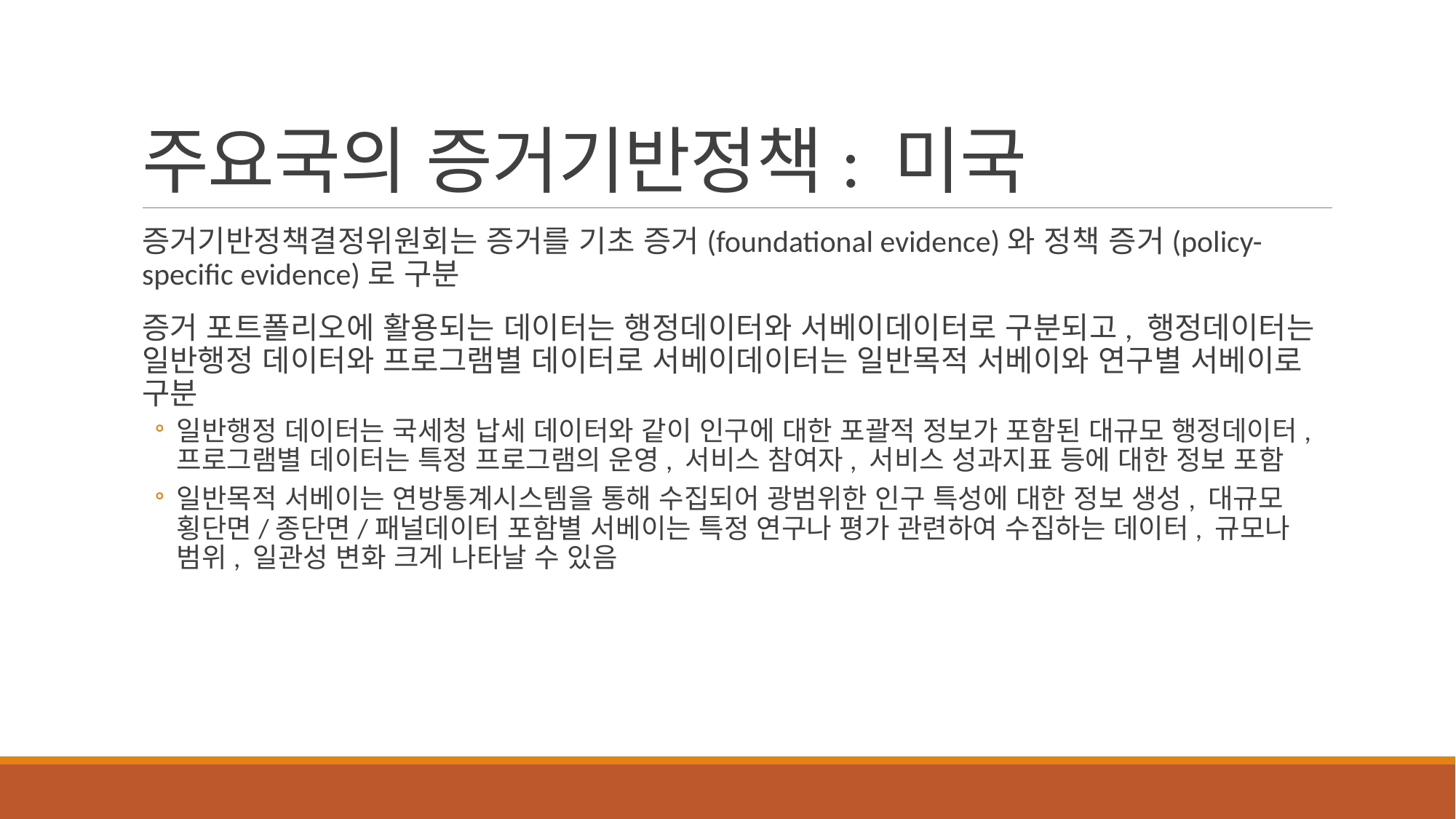

# 주요국의 증거기반정책: 미국
증거기반정책결정위원회는 증거를 기초 증거(foundational evidence)와 정책 증거(policy-specific evidence)로 구분
증거 포트폴리오에 활용되는 데이터는 행정데이터와 서베이데이터로 구분되고, 행정데이터는 일반행정 데이터와 프로그램별 데이터로 서베이데이터는 일반목적 서베이와 연구별 서베이로 구분
일반행정 데이터는 국세청 납세 데이터와 같이 인구에 대한 포괄적 정보가 포함된 대규모 행정데이터, 프로그램별 데이터는 특정 프로그램의 운영, 서비스 참여자, 서비스 성과지표 등에 대한 정보 포함
일반목적 서베이는 연방통계시스템을 통해 수집되어 광범위한 인구 특성에 대한 정보 생성, 대규모 횡단면/종단면/패널데이터 포함별 서베이는 특정 연구나 평가 관련하여 수집하는 데이터, 규모나 범위, 일관성 변화 크게 나타날 수 있음